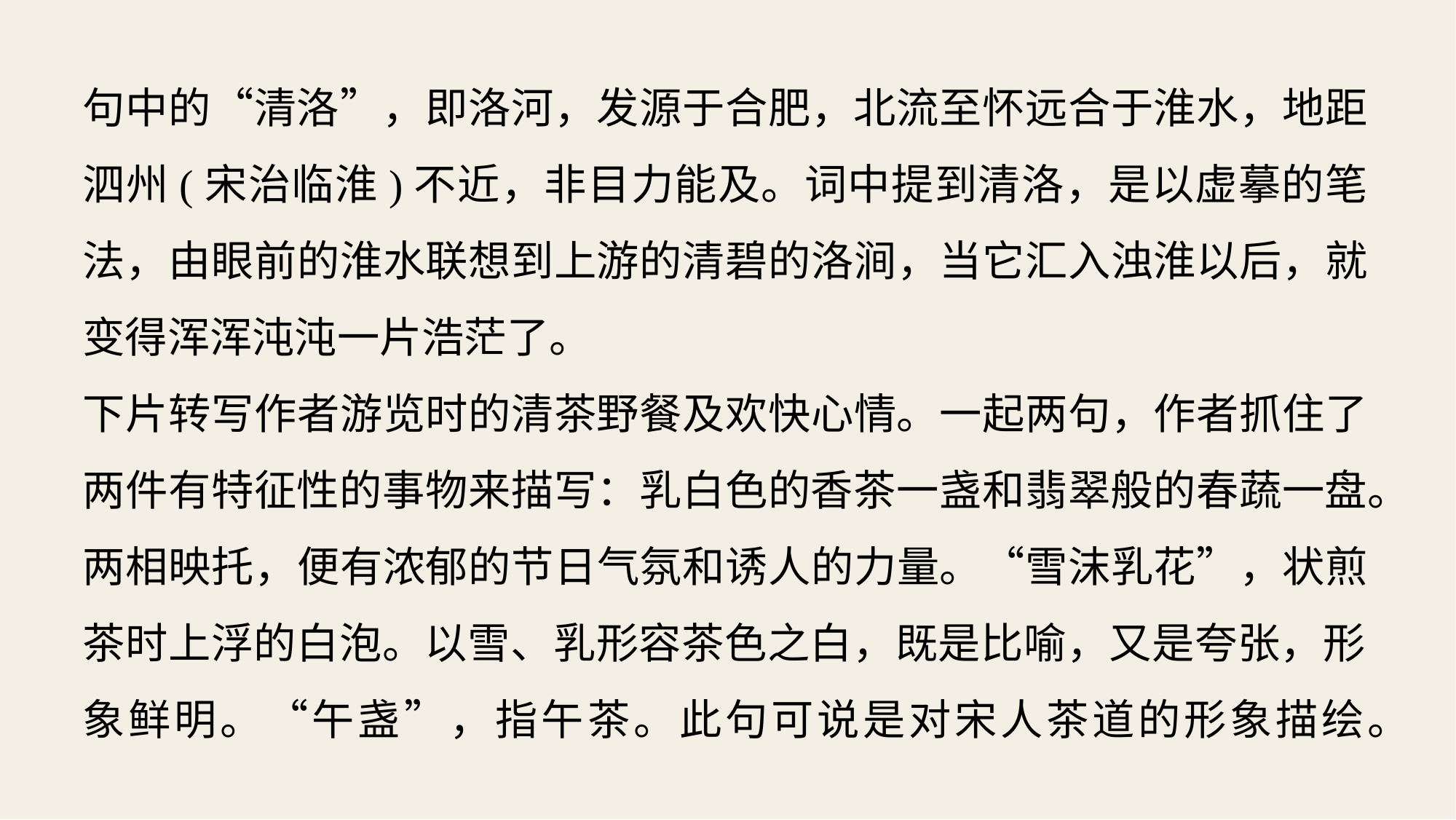

句中的“清洛”，即洛河，发源于合肥，北流至怀远合于淮水，地距泗州(宋治临淮)不近，非目力能及。词中提到清洛，是以虚摹的笔法，由眼前的淮水联想到上游的清碧的洛涧，当它汇入浊淮以后，就变得浑浑沌沌一片浩茫了。
下片转写作者游览时的清茶野餐及欢快心情。一起两句，作者抓住了两件有特征性的事物来描写：乳白色的香茶一盏和翡翠般的春蔬一盘。两相映托，便有浓郁的节日气氛和诱人的力量。“雪沫乳花”，状煎茶时上浮的白泡。以雪、乳形容茶色之白，既是比喻，又是夸张，形象鲜明。“午盏”，指午茶。此句可说是对宋人茶道的形象描绘。